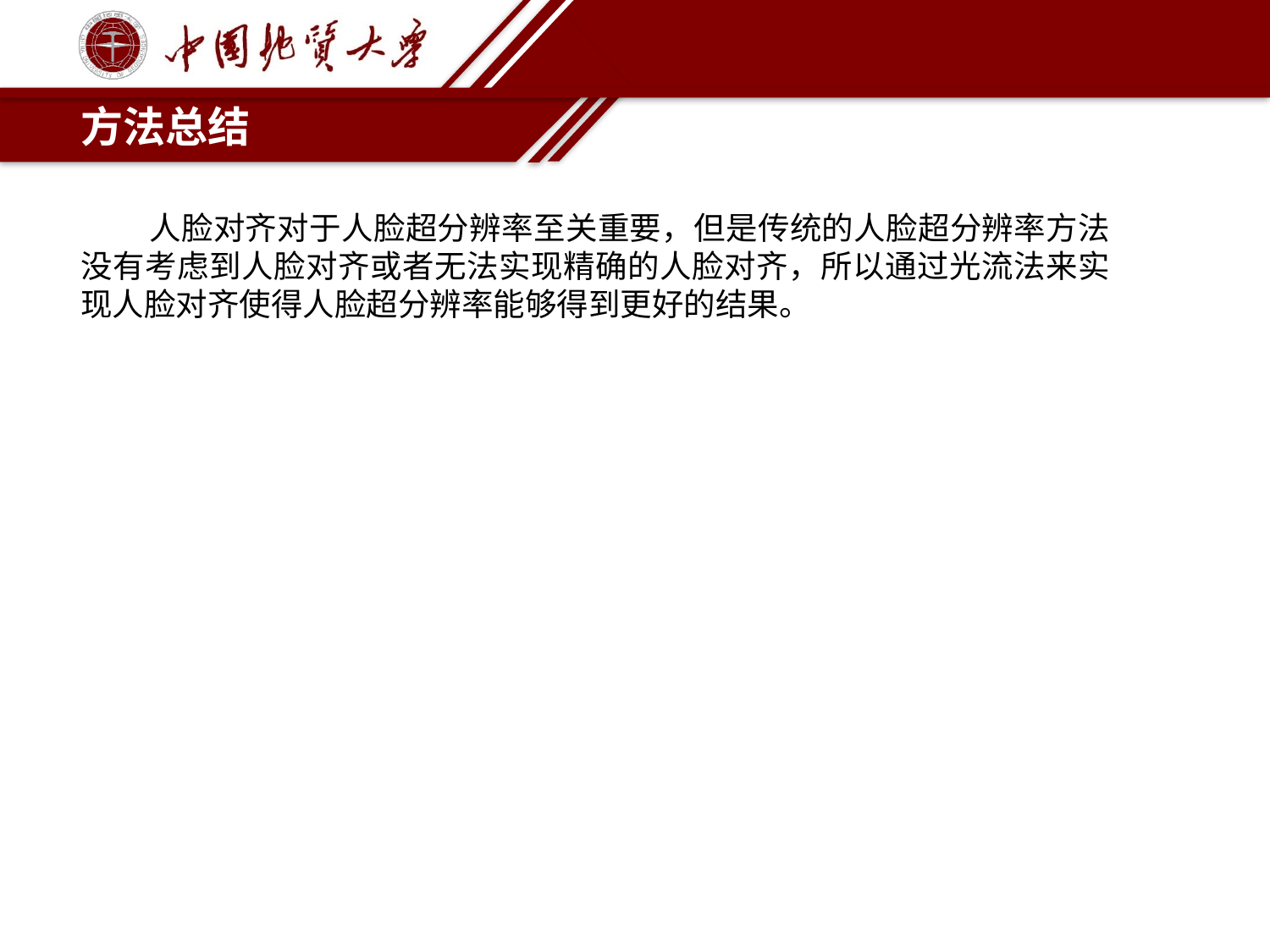

方法总结
        人脸对齐对于人脸超分辨率至关重要，但是传统的人脸超分辨率方法没有考虑到人脸对齐或者无法实现精确的人脸对齐，所以通过光流法来实现人脸对齐使得人脸超分辨率能够得到更好的结果。